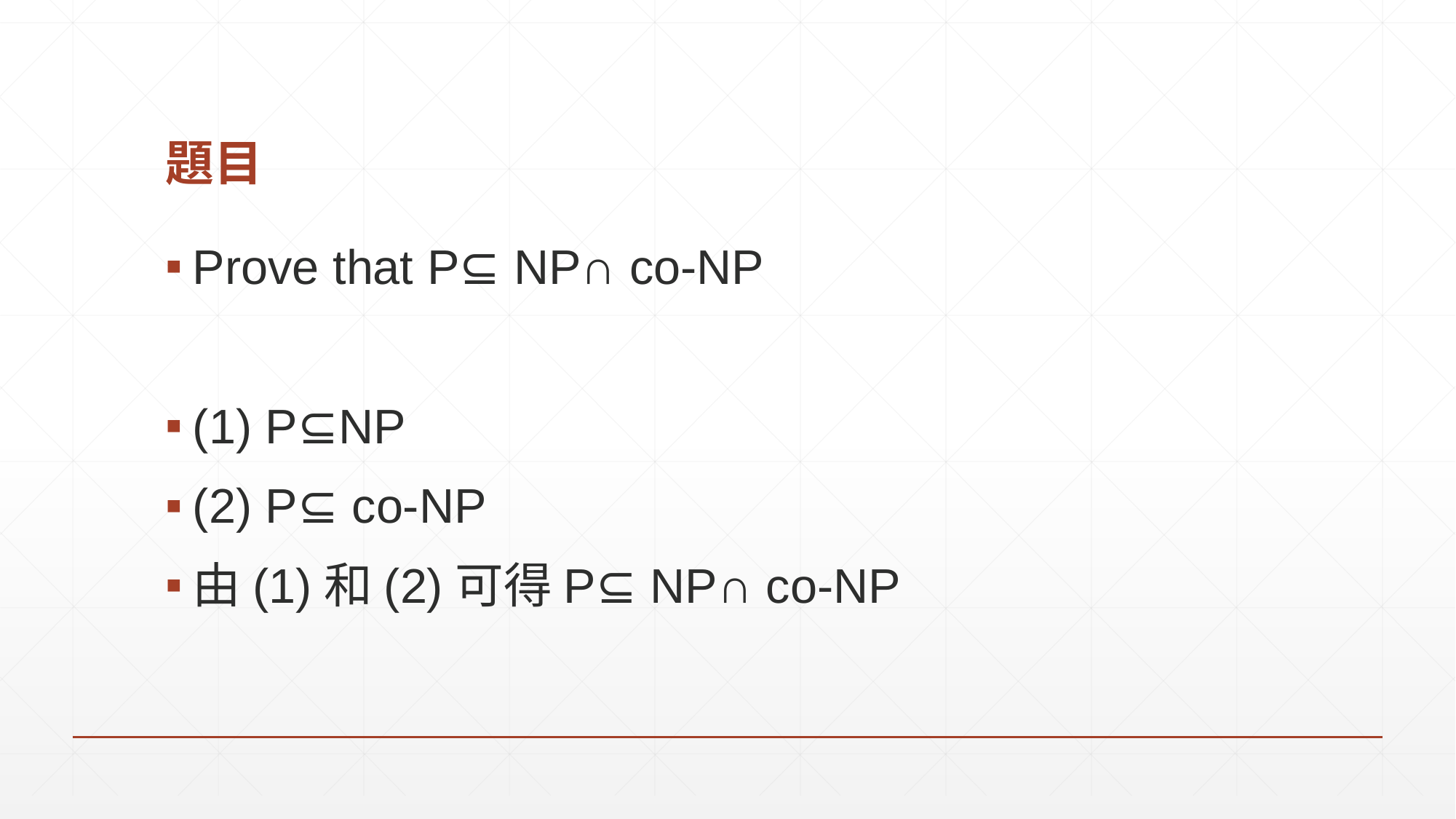

# 題目
Prove that P⊆ NP∩ co-NP

(1) P⊆NP
(2) P⊆ co-NP
由(1)和(2)可得P⊆ NP∩ co-NP